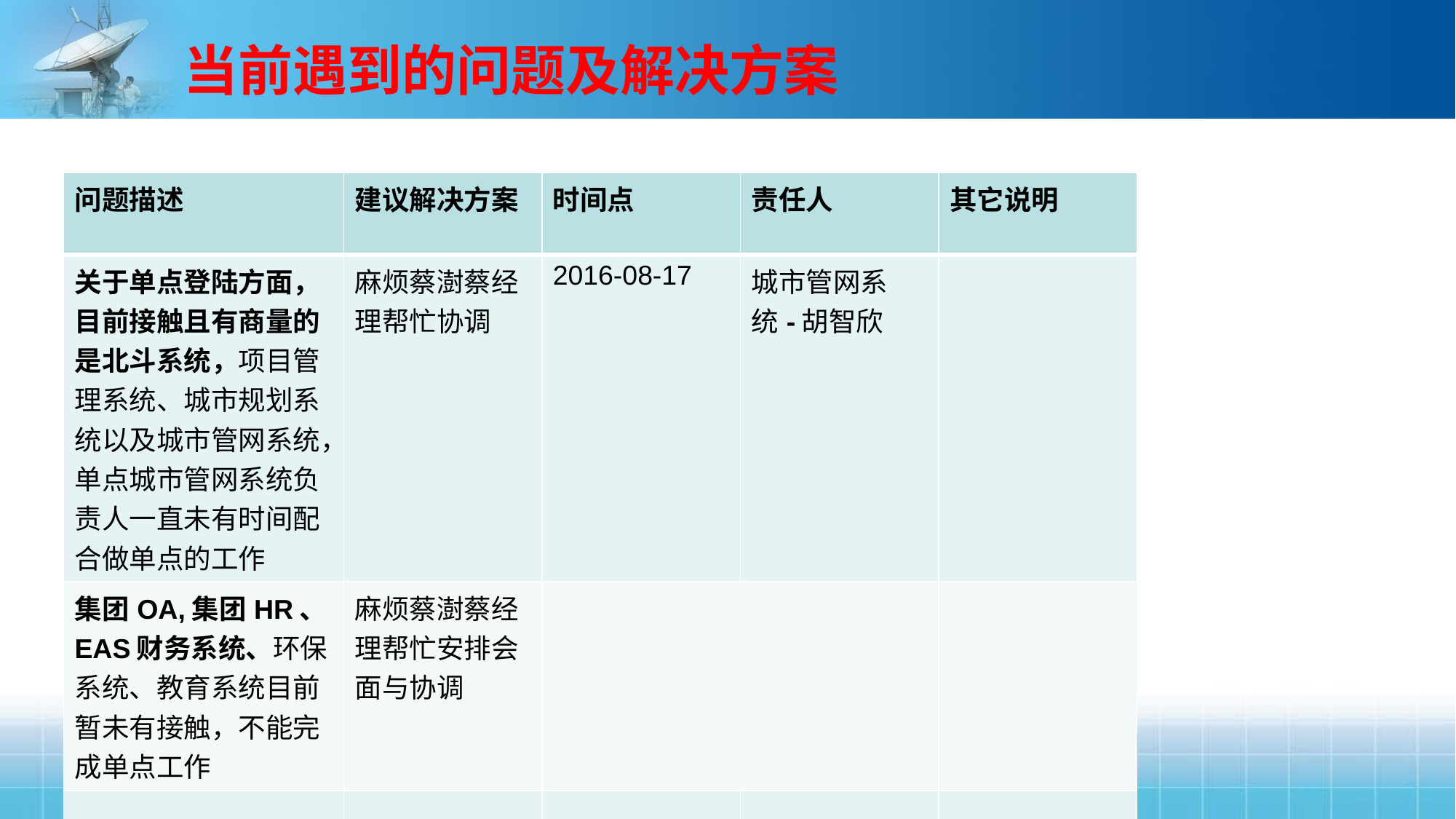

# 当前遇到的问题及解决方案
| 问题描述 | 建议解决方案 | 时间点 | 责任人 | 其它说明 |
| --- | --- | --- | --- | --- |
| 关于单点登陆方面，目前接触且有商量的是北斗系统，项目管理系统、城市规划系统以及城市管网系统，单点城市管网系统负责人一直未有时间配合做单点的工作 | 麻烦蔡澍蔡经理帮忙协调 | 2016-08-17 | 城市管网系统-胡智欣 |  |
| 集团OA,集团HR、EAS财务系统、环保系统、教育系统目前暂未有接触，不能完成单点工作 | 麻烦蔡澍蔡经理帮忙安排会面与协调 |  |  |  |
|  |  |  |  |  |